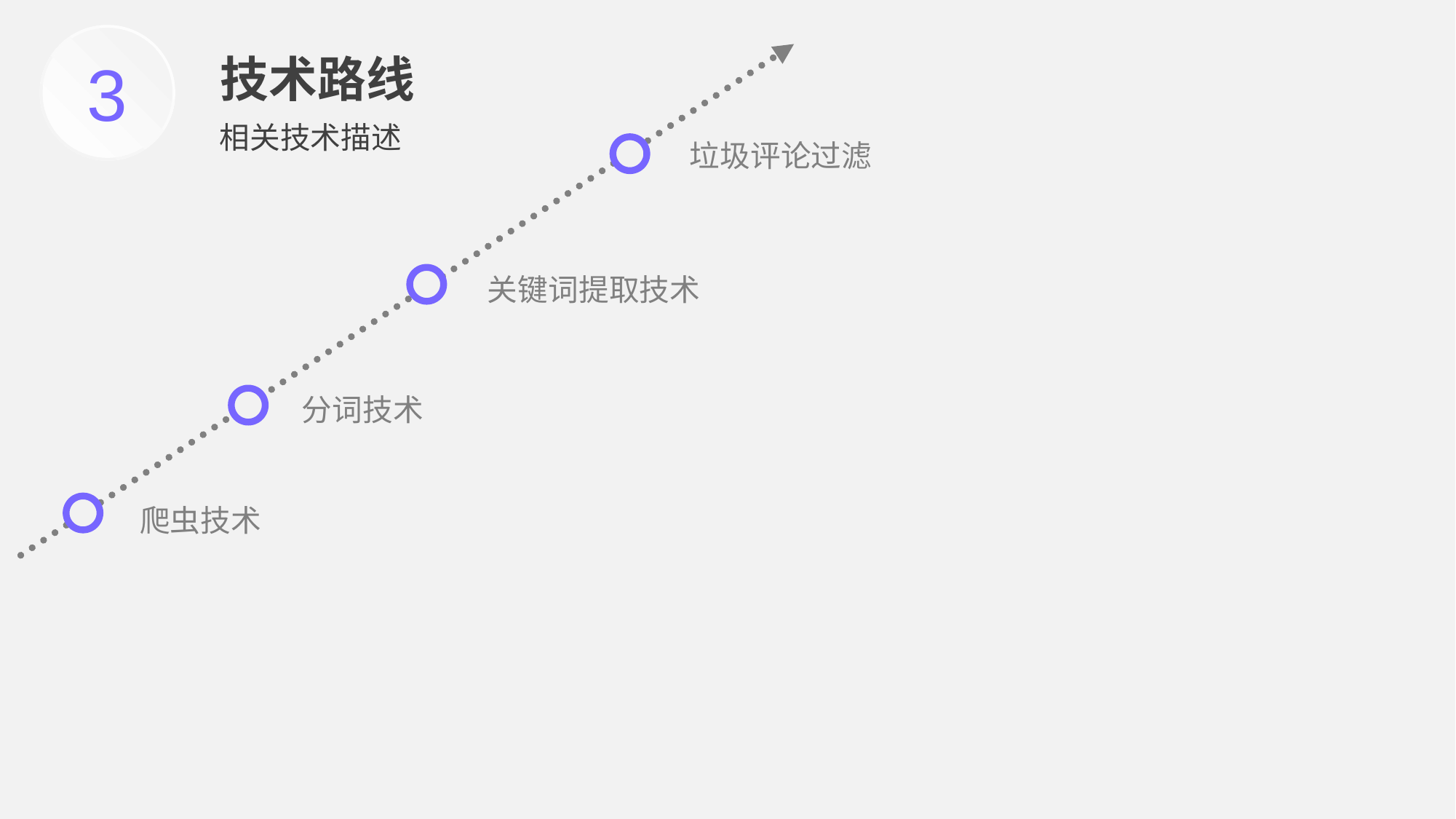

3
技术路线

相关技术描述
垃圾评论过滤

关键词提取技术

分词技术

爬虫技术